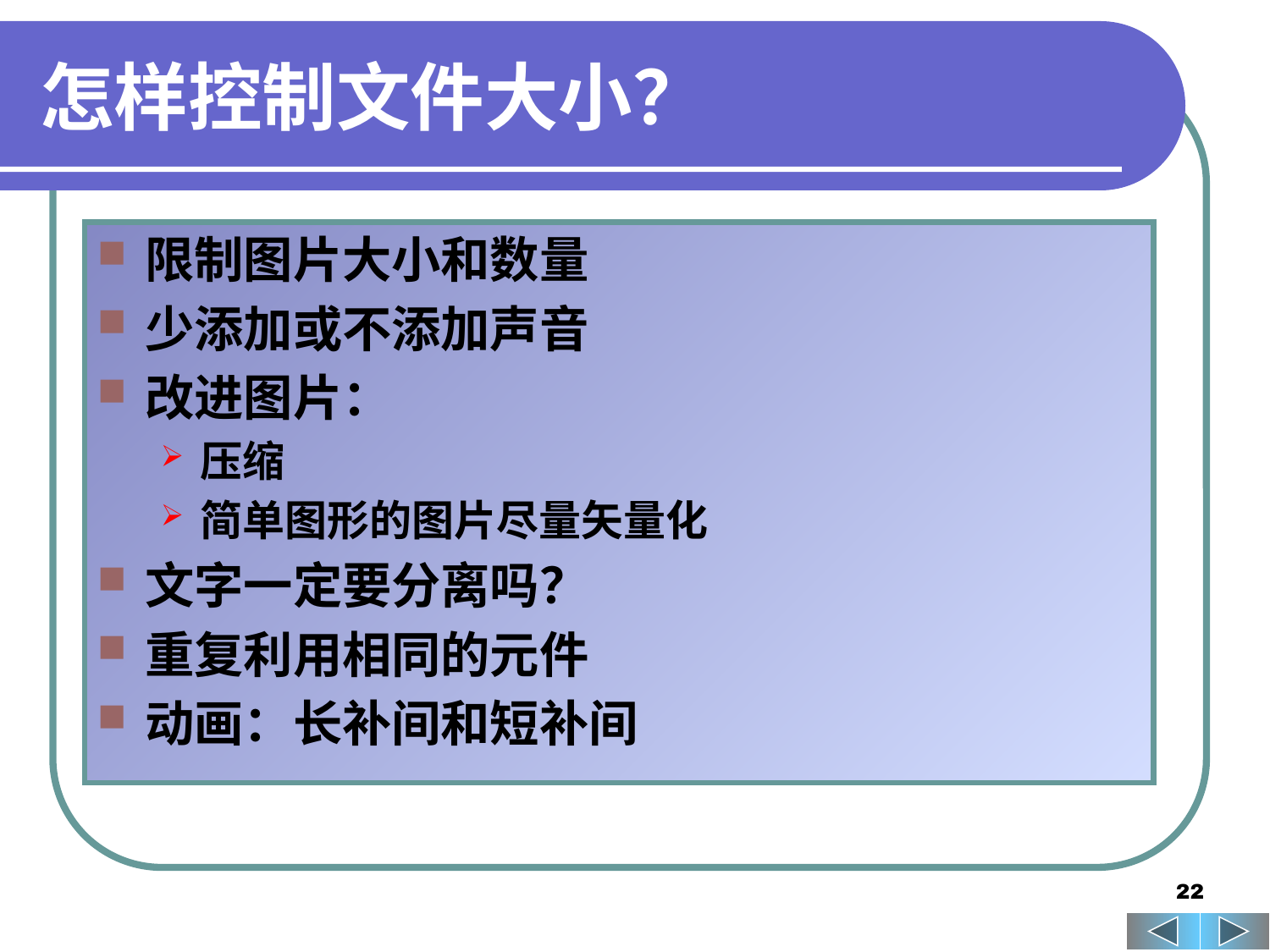

# 怎样控制文件大小？
限制图片大小和数量
少添加或不添加声音
改进图片：
压缩
简单图形的图片尽量矢量化
文字一定要分离吗？
重复利用相同的元件
动画：长补间和短补间
22